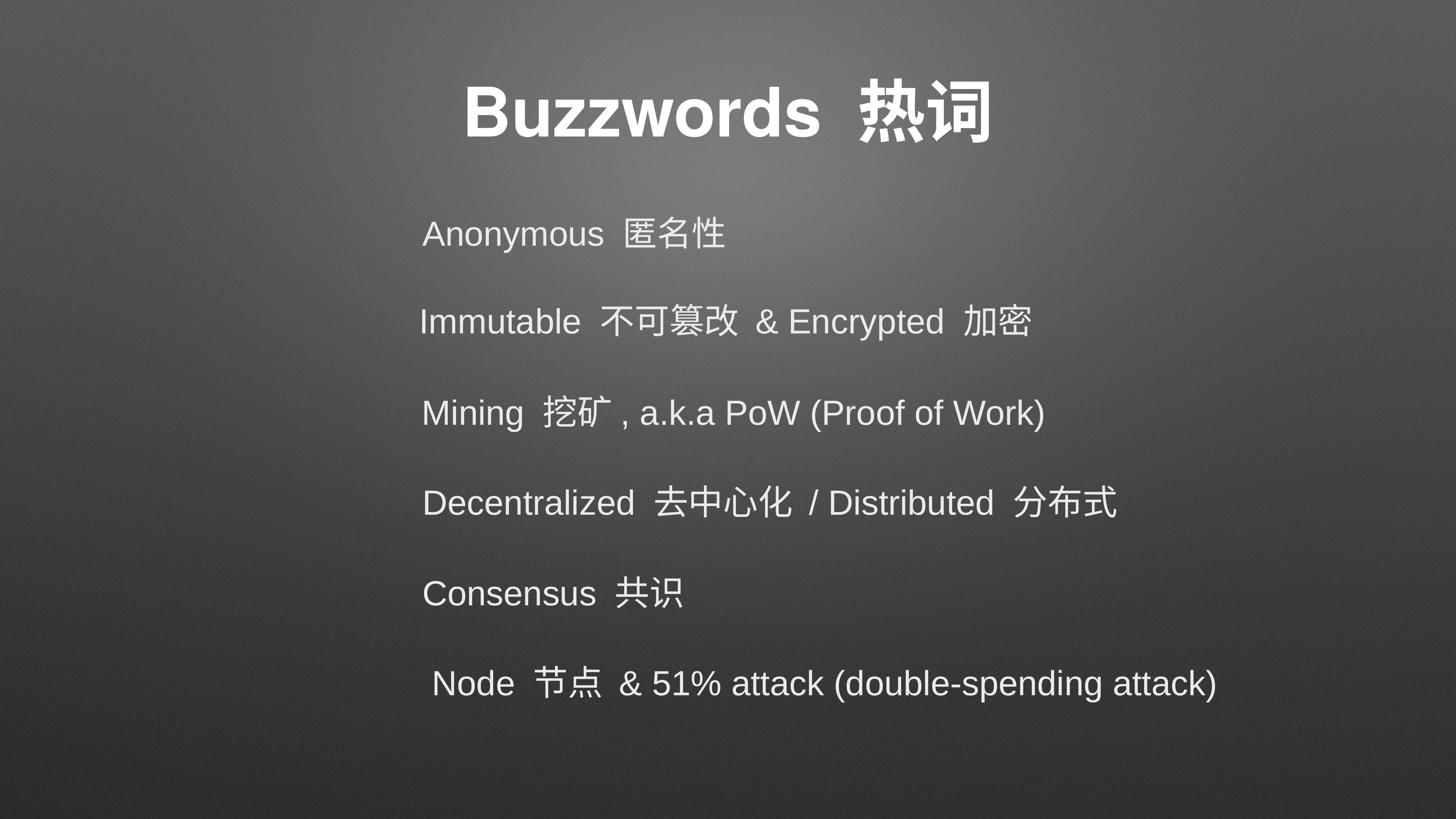

Buzzwords 热词
# Anonymous 匿名性
Immutable 不可篡改 & Encrypted 加密
Mining 挖矿, a.k.a PoW (Proof of Work)
Decentralized 去中心化 / Distributed 分布式
Consensus 共识
Node 节点 & 51% attack (double-spending attack)